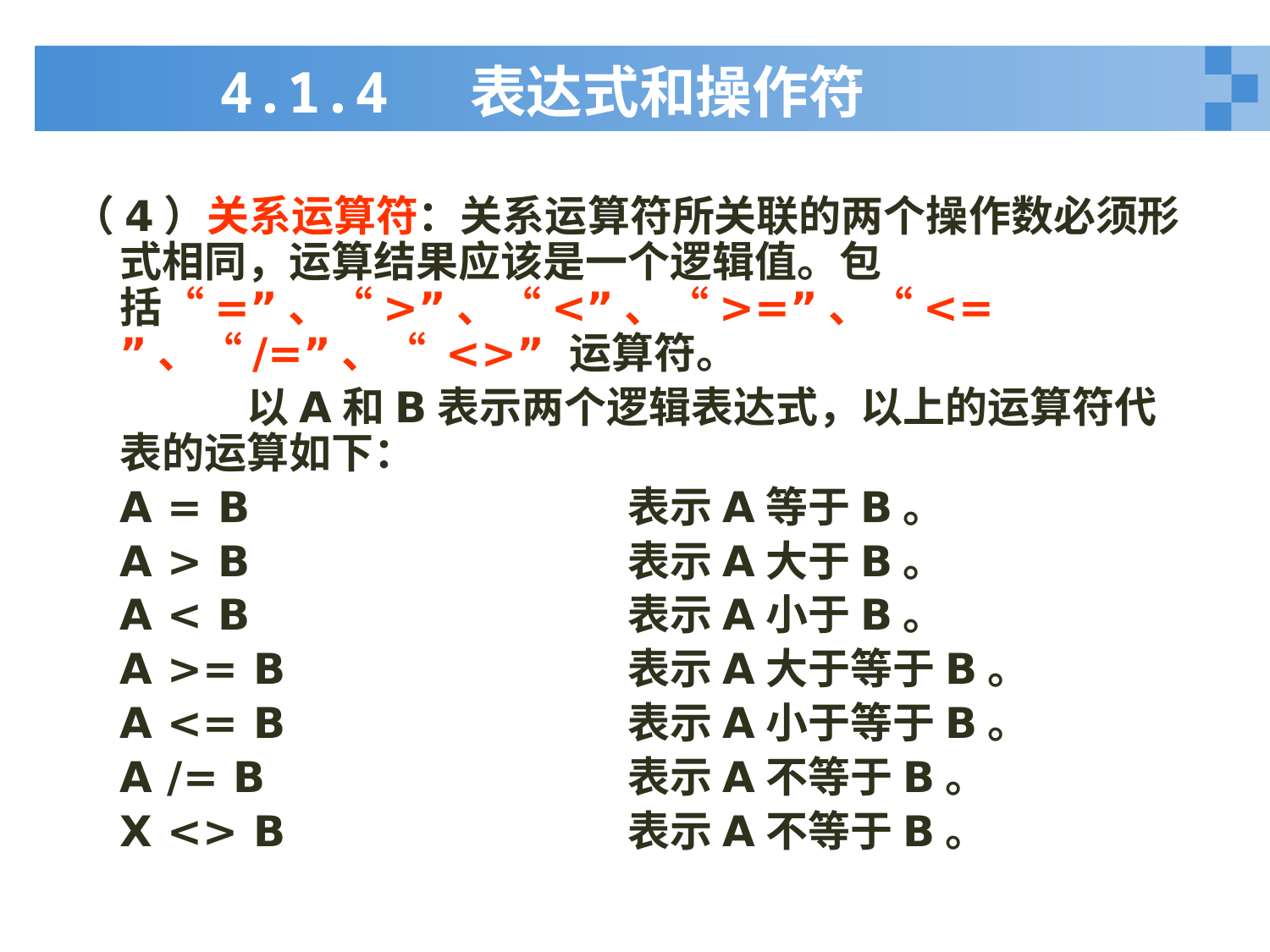

# 4.1.4  表达式和操作符
（4）关系运算符：关系运算符所关联的两个操作数必须形式相同，运算结果应该是一个逻辑值。包括“=”、“>”、“<”、“>=”、“<= ”、“/=”、“ <>” 运算符。
		以A和B表示两个逻辑表达式，以上的运算符代表的运算如下：
	A = B			表示A等于B。
	A > B			表示A大于B。
	A < B			表示A小于B。
	A >= B			表示A大于等于B。
	A <= B			表示A小于等于B。
	A /= B			表示A不等于B。
	X <> B			表示A不等于B。